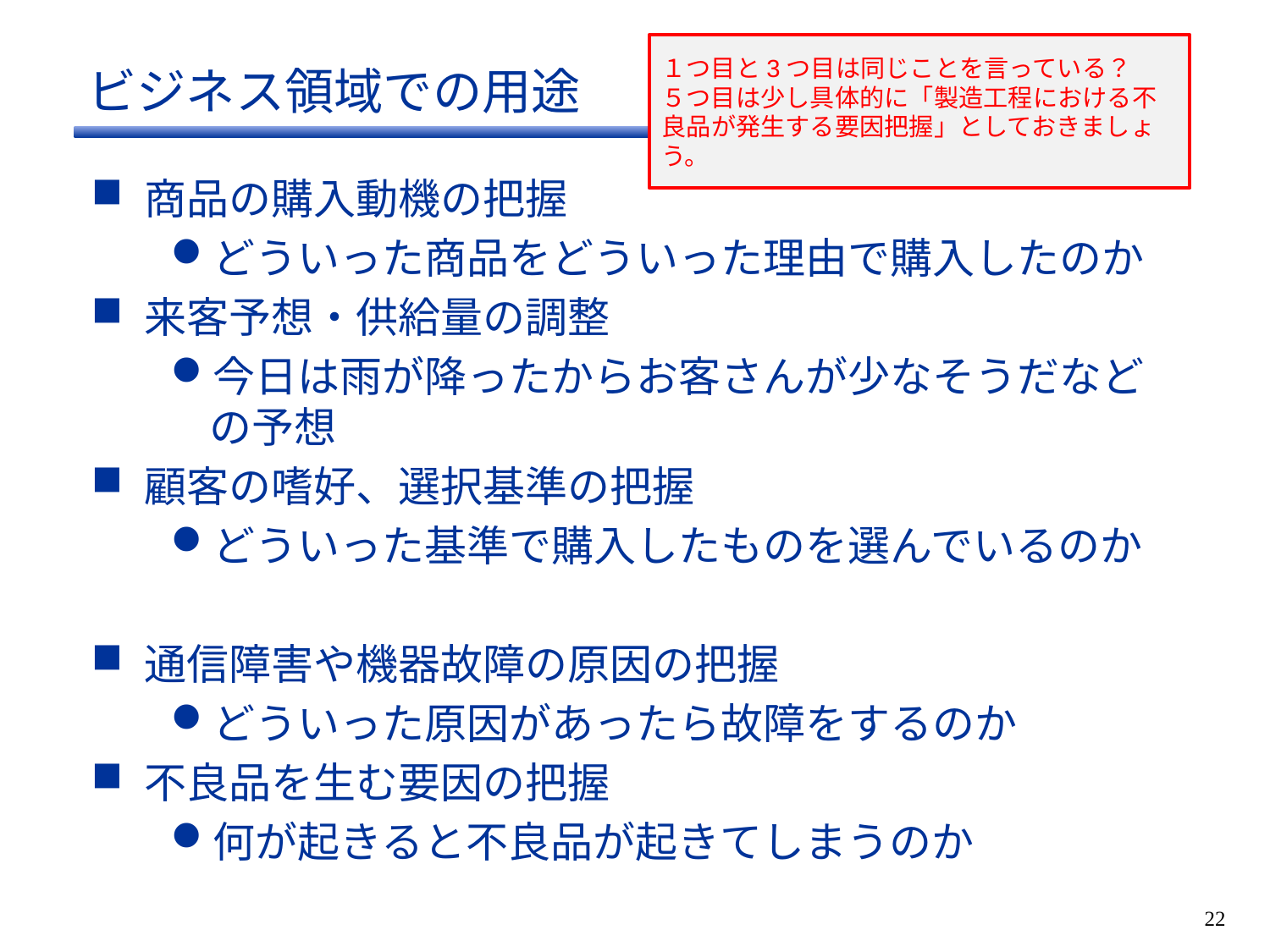

１つ目と3つ目は同じことを言っている？
５つ目は少し具体的に「製造工程における不良品が発生する要因把握」としておきましょう。
# ビジネス領域での用途
商品の購入動機の把握
どういった商品をどういった理由で購入したのか
来客予想・供給量の調整
今日は雨が降ったからお客さんが少なそうだなどの予想
顧客の嗜好、選択基準の把握
どういった基準で購入したものを選んでいるのか

通信障害や機器故障の原因の把握
どういった原因があったら故障をするのか
不良品を生む要因の把握
何が起きると不良品が起きてしまうのか